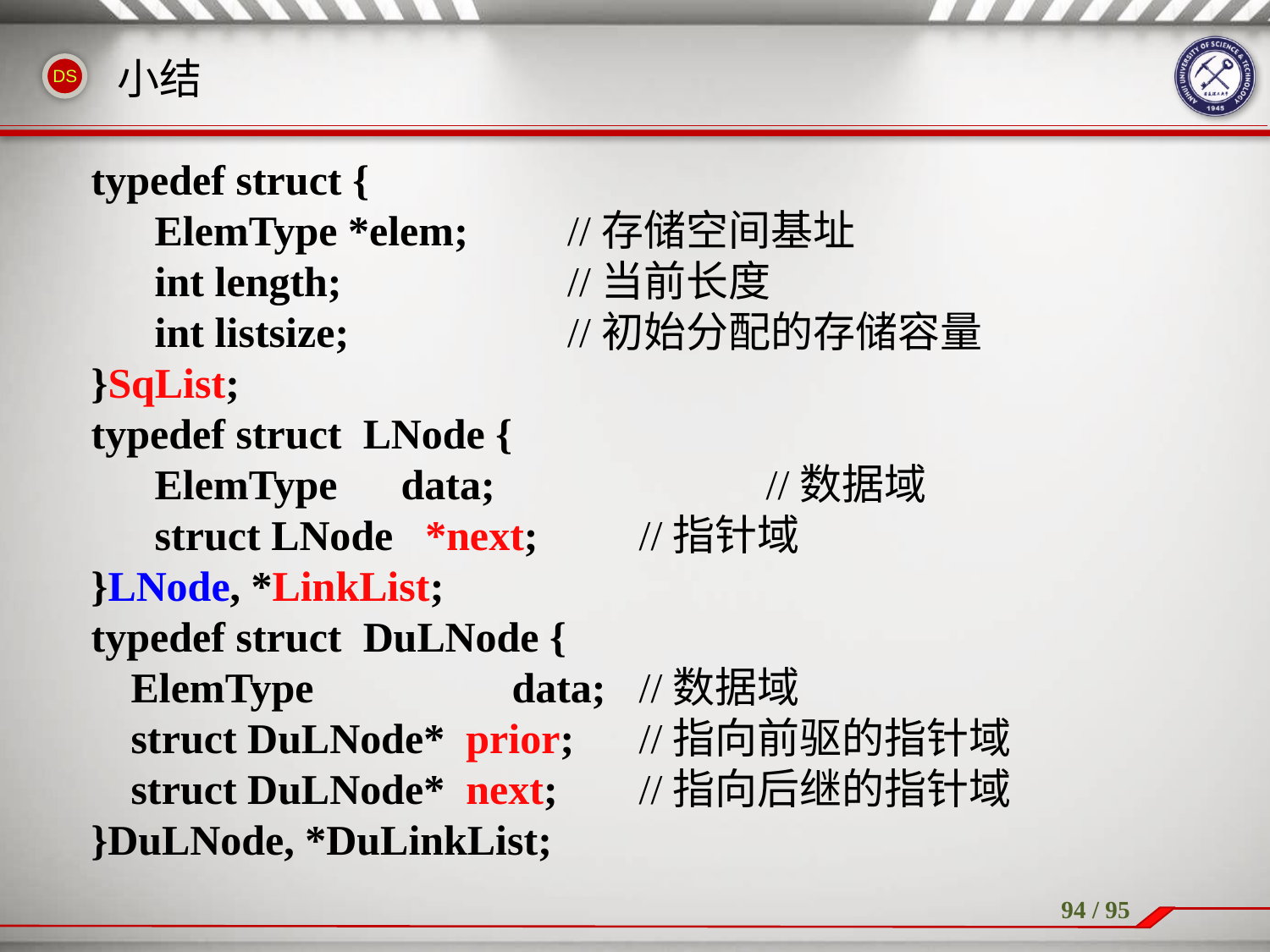

# 小结
typedef struct {
ElemType *elem; 	//存储空间基址
int length;		//当前长度
int listsize;		//初始分配的存储容量
}SqList;
typedef struct  LNode {
      ElemType      data;  		//数据域
      struct LNode   *next;	//指针域
}LNode, *LinkList;
typedef struct  DuLNode {
	ElemType		data;   	//数据域
	struct DuLNode*  prior;	//指向前驱的指针域
	struct DuLNode*  next;	//指向后继的指针域
}DuLNode, *DuLinkList;